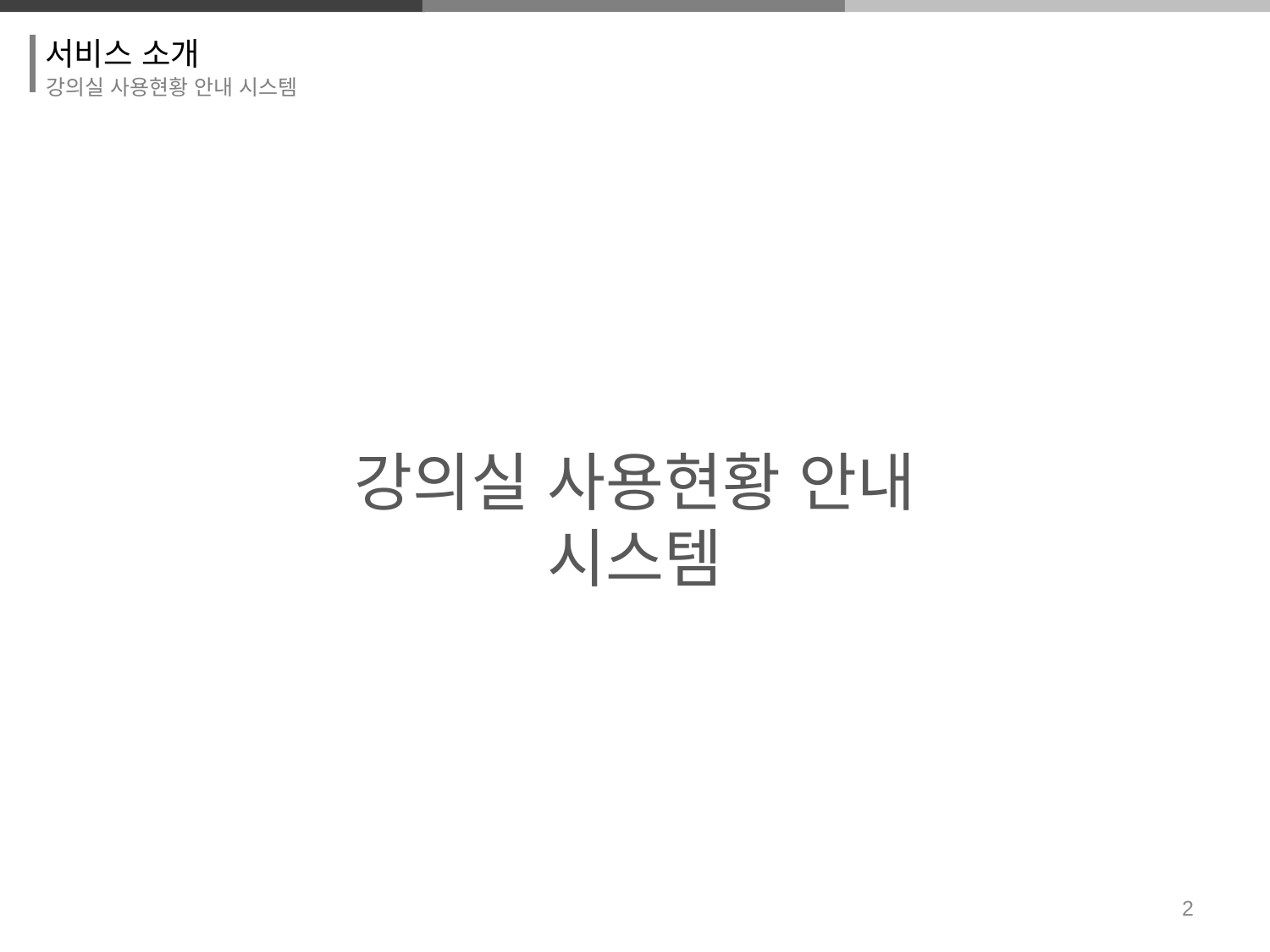

서비스 소개

강의실 사용현황 안내 시스템
강의실 사용현황 안내 시스템
2